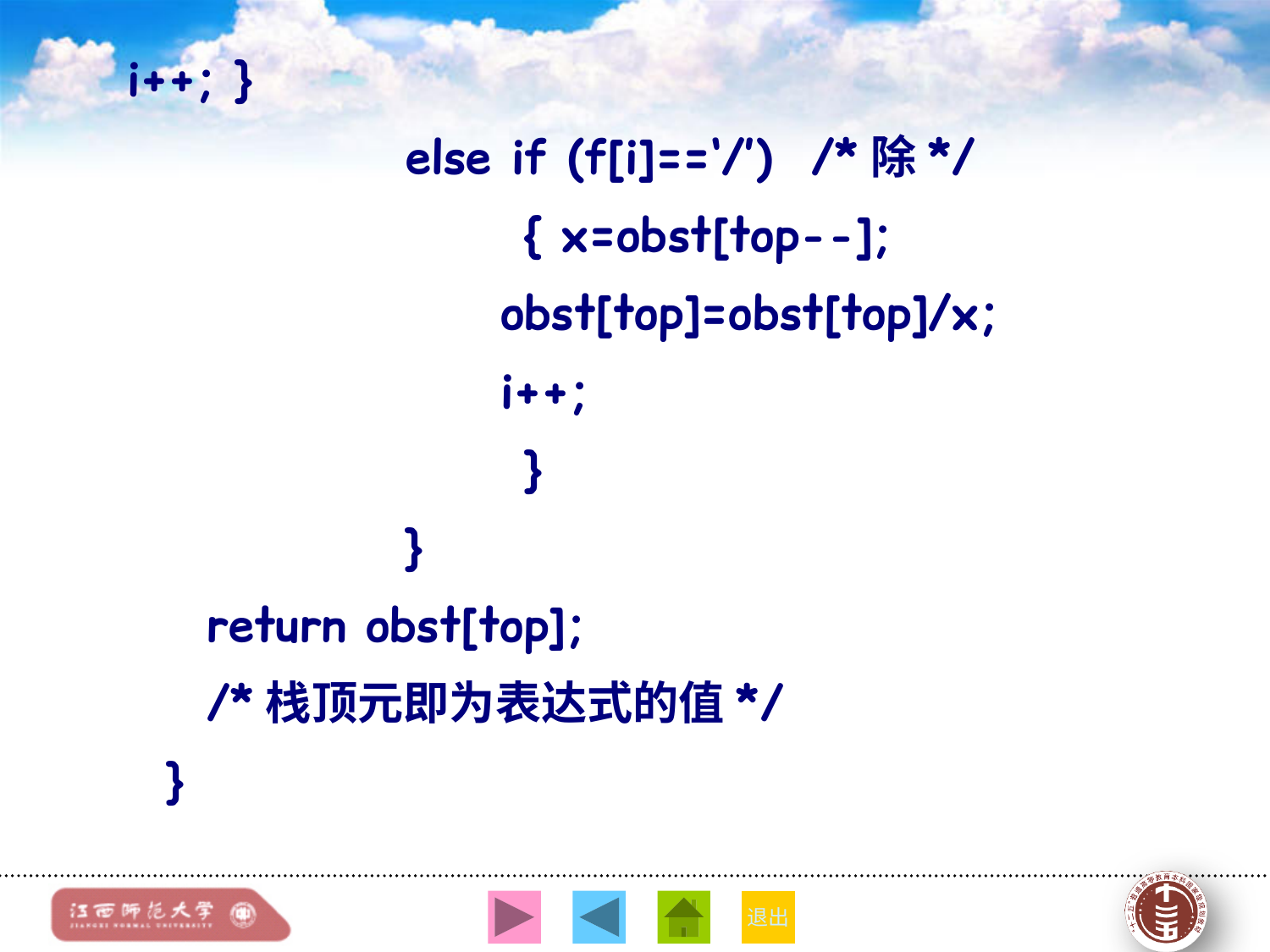

i++; }
              else if (f[i]==‘/’)  /*除*/
                    { x=obst[top--];
		      obst[top]=obst[top]/x;
		      i++;
                    }
              }
    return obst[top];
    /*栈顶元即为表达式的值*/
  }